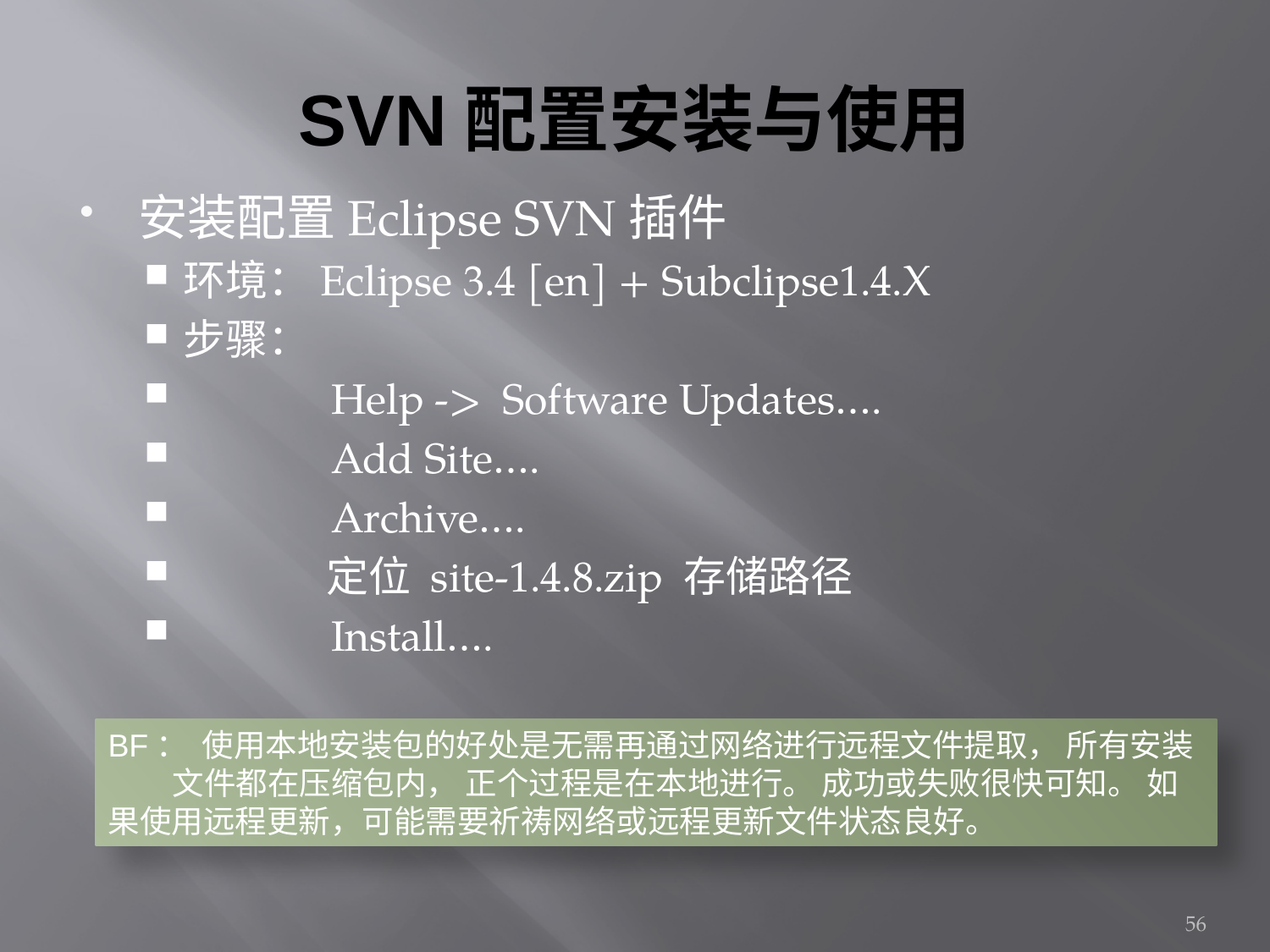

# SVN配置安装与使用
安装配置Eclipse SVN插件
环境：Eclipse 3.4 [en] + Subclipse1.4.X
步骤：
              Help ->  Software Updates….
              Add Site….
              Archive….
              定位 site-1.4.8.zip 存储路径
              Install….
BF：  使用本地安装包的好处是无需再通过网络进行远程文件提取， 所有安装           文件都在压缩包内， 正个过程是在本地进行。 成功或失败很快可知。 如果使用远程更新，可能需要祈祷网络或远程更新文件状态良好。
56